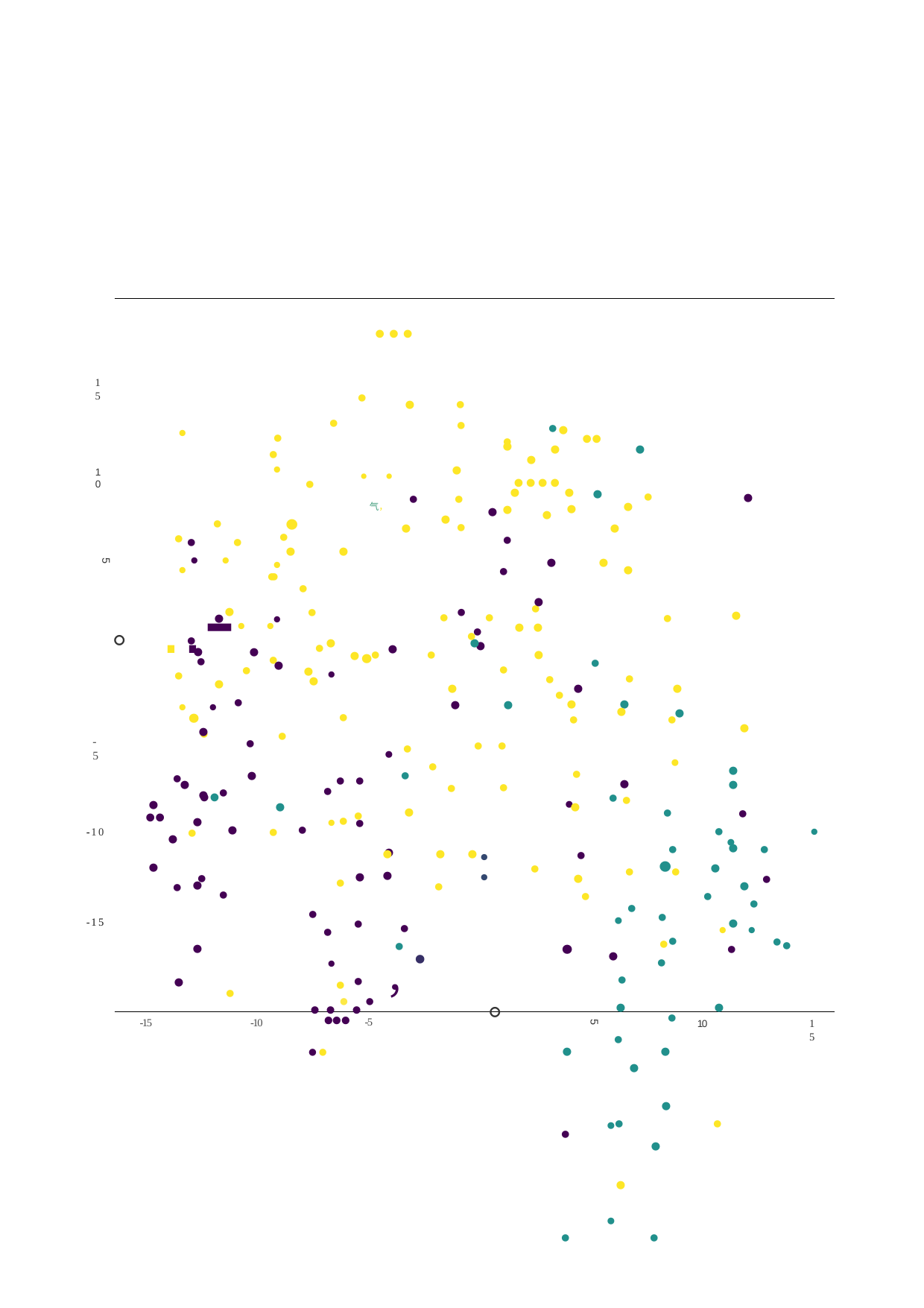

•••
．．．••．．
． ． ．
．．．．． ．．．
15
． ．．．．．
．
．．
．
．
•．•．• ．．
．
•．•．••
．．
••
．
． ．．
．
．
．
．．
．
．．．．•• ．．
••••
．
10
．
．
．
．
．．．．．．．
•• ．． ．．
气，
．．． ．．．
． ．
． ．．
． ．． ．．．． ．．． ．．
..-
5
．
．
．． ．
．
．
．
．
．
．．．．．．．．．
．
．
．．	． ．	．	．
．
。
．
．．．．． ．．
．
．．．．
•．•．•
．．
．．．
．．．
．．．．．．．：． ，
．．．．．．
．．．
．．．
．
-5
．．．．
．
． ． ．．． ...
．．
．．．•．•• ．
．．．
••
．
．
．．．．
••
． ．
．．．．．．．．．．．
-10
．．．．．．．．．．．．
． ．
..•.•••
．
-15
。

-5
-15
-10
15
10
5